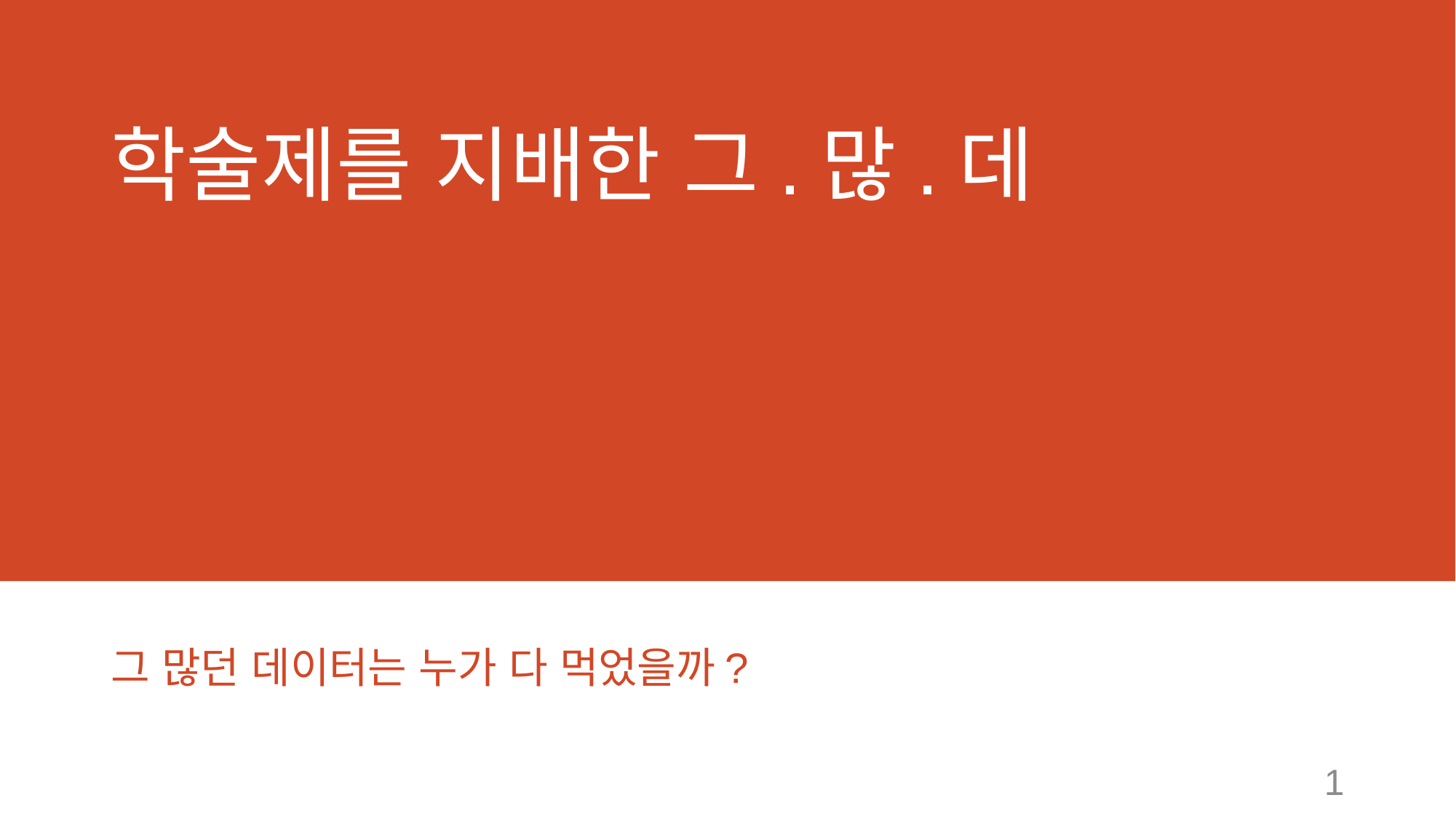

# 학술제를 지배한 그.많.데
그 많던 데이터는 누가 다 먹었을까?
1